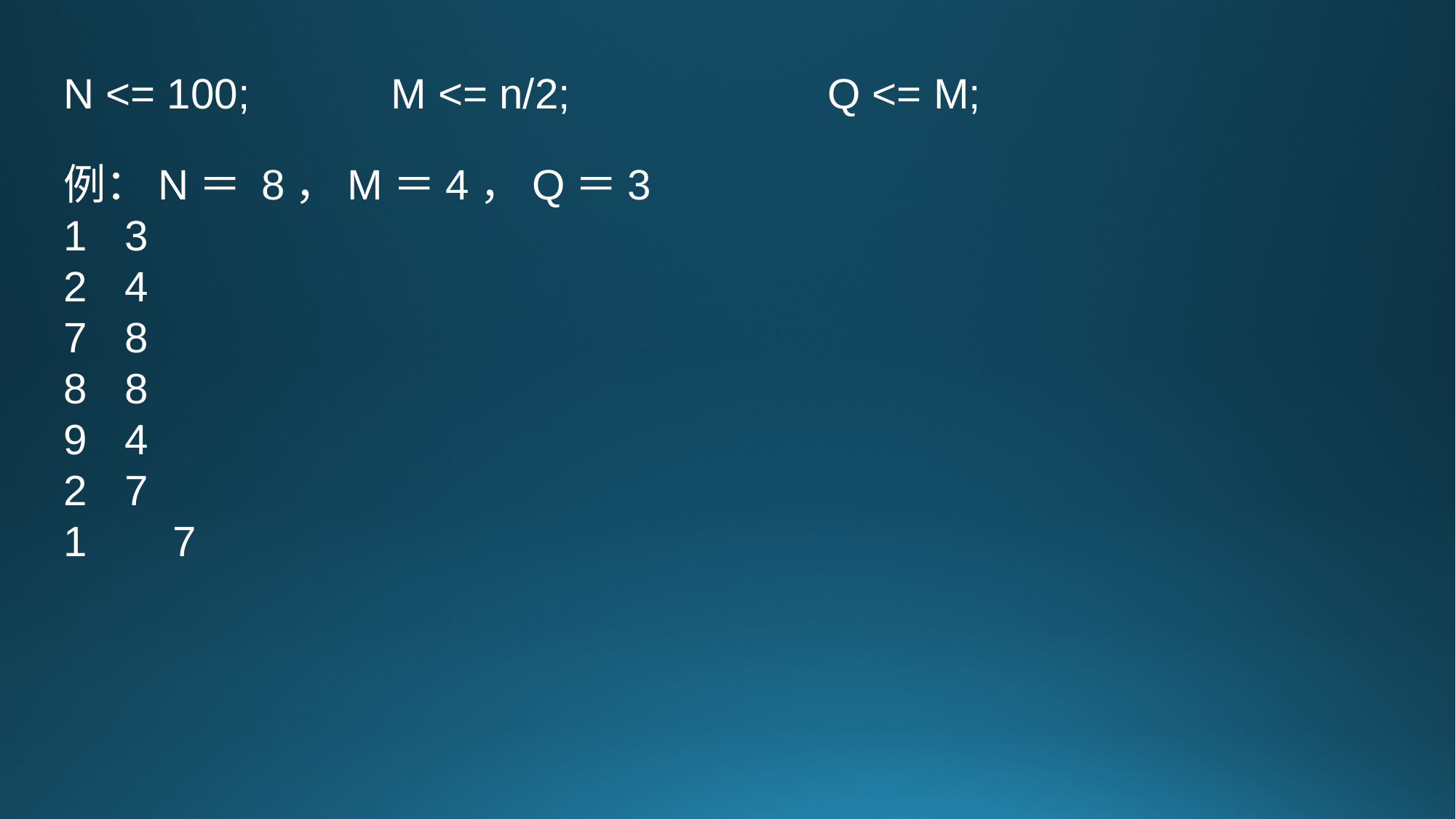

N <= 100;		M <= n/2;			Q <= M;
例：N＝ 8，M＝4，Q＝3
3
4
8
8
4
7
1	7